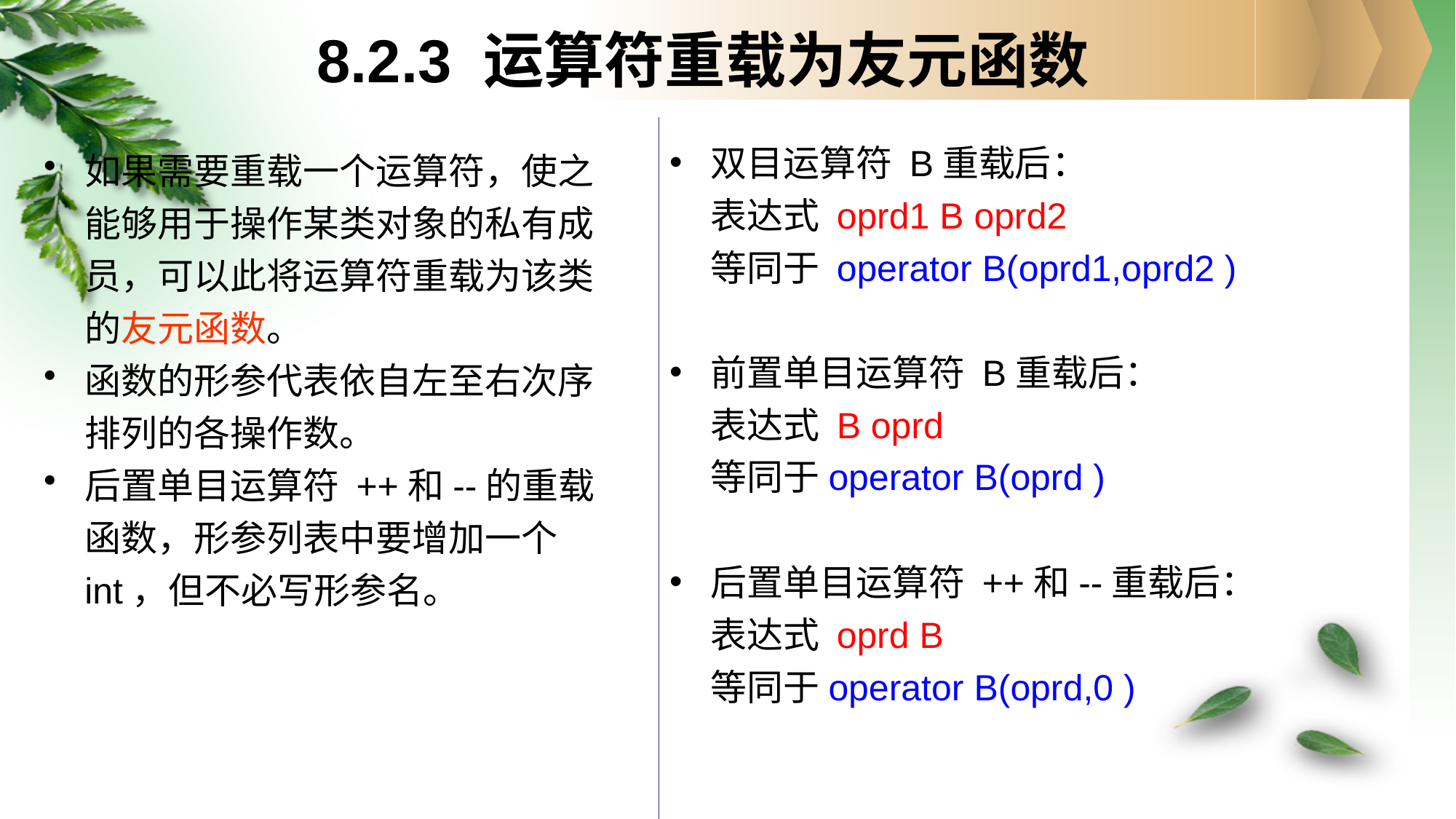

8.2.3 运算符重载为友元函数
双目运算符 B重载后：
表达式 oprd1 B oprd2
等同于 operator B(oprd1,oprd2 )

前置单目运算符 B重载后：
表达式 B oprd
等同于operator B(oprd )

后置单目运算符 ++和--重载后：
表达式 oprd B
等同于operator B(oprd,0 )
如果需要重载一个运算符，使之能够用于操作某类对象的私有成员，可以此将运算符重载为该类的友元函数。
函数的形参代表依自左至右次序排列的各操作数。
后置单目运算符 ++和--的重载函数，形参列表中要增加一个int，但不必写形参名。